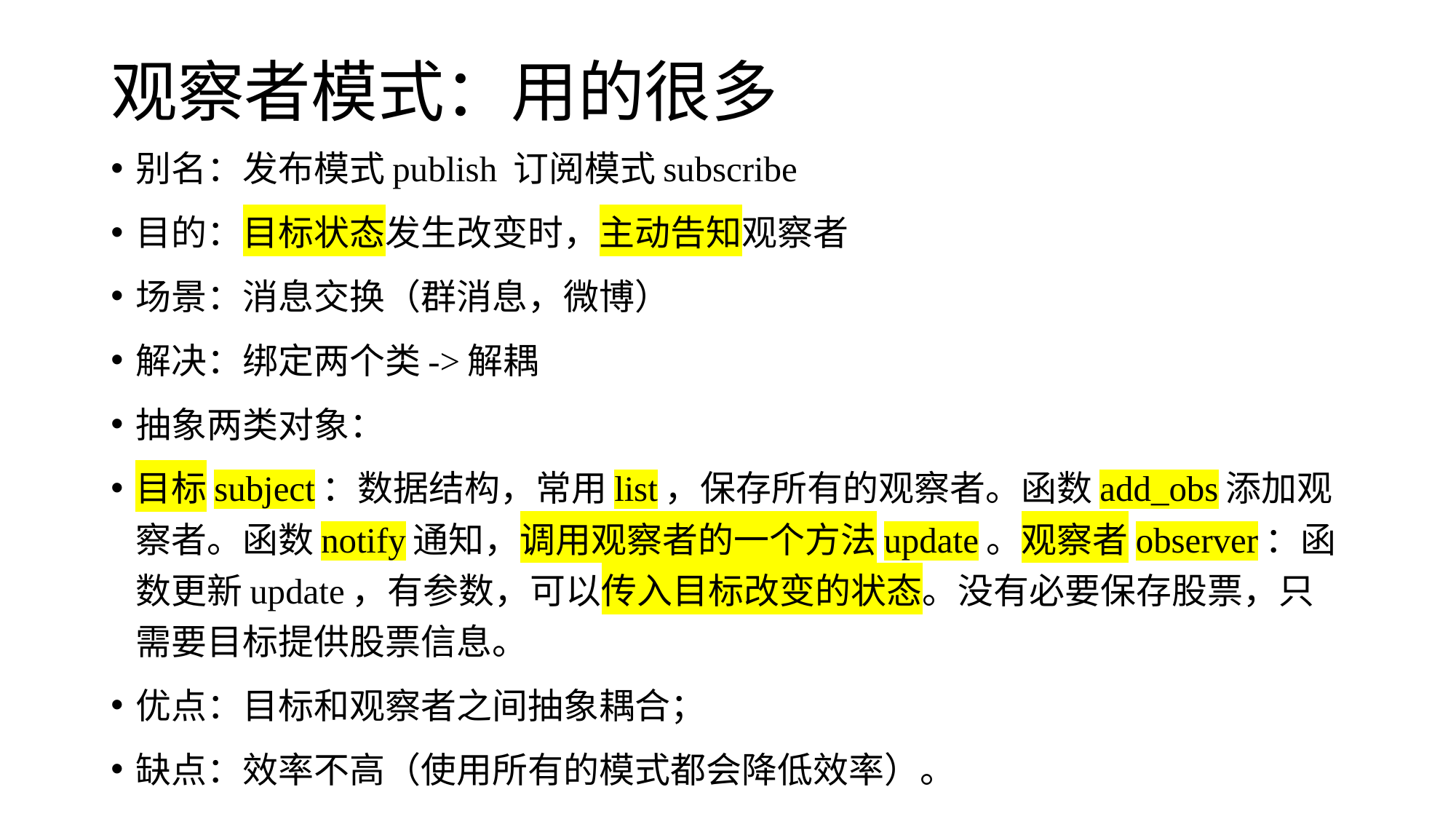

# 观察者模式：用的很多
别名：发布模式publish 订阅模式subscribe
目的：目标状态发生改变时，主动告知观察者
场景：消息交换（群消息，微博）
解决：绑定两个类->解耦
抽象两类对象：
目标subject：数据结构，常用list，保存所有的观察者。函数add_obs添加观察者。函数notify通知，调用观察者的一个方法update。观察者observer：函数更新update，有参数，可以传入目标改变的状态。没有必要保存股票，只需要目标提供股票信息。
优点：目标和观察者之间抽象耦合；
缺点：效率不高（使用所有的模式都会降低效率）。